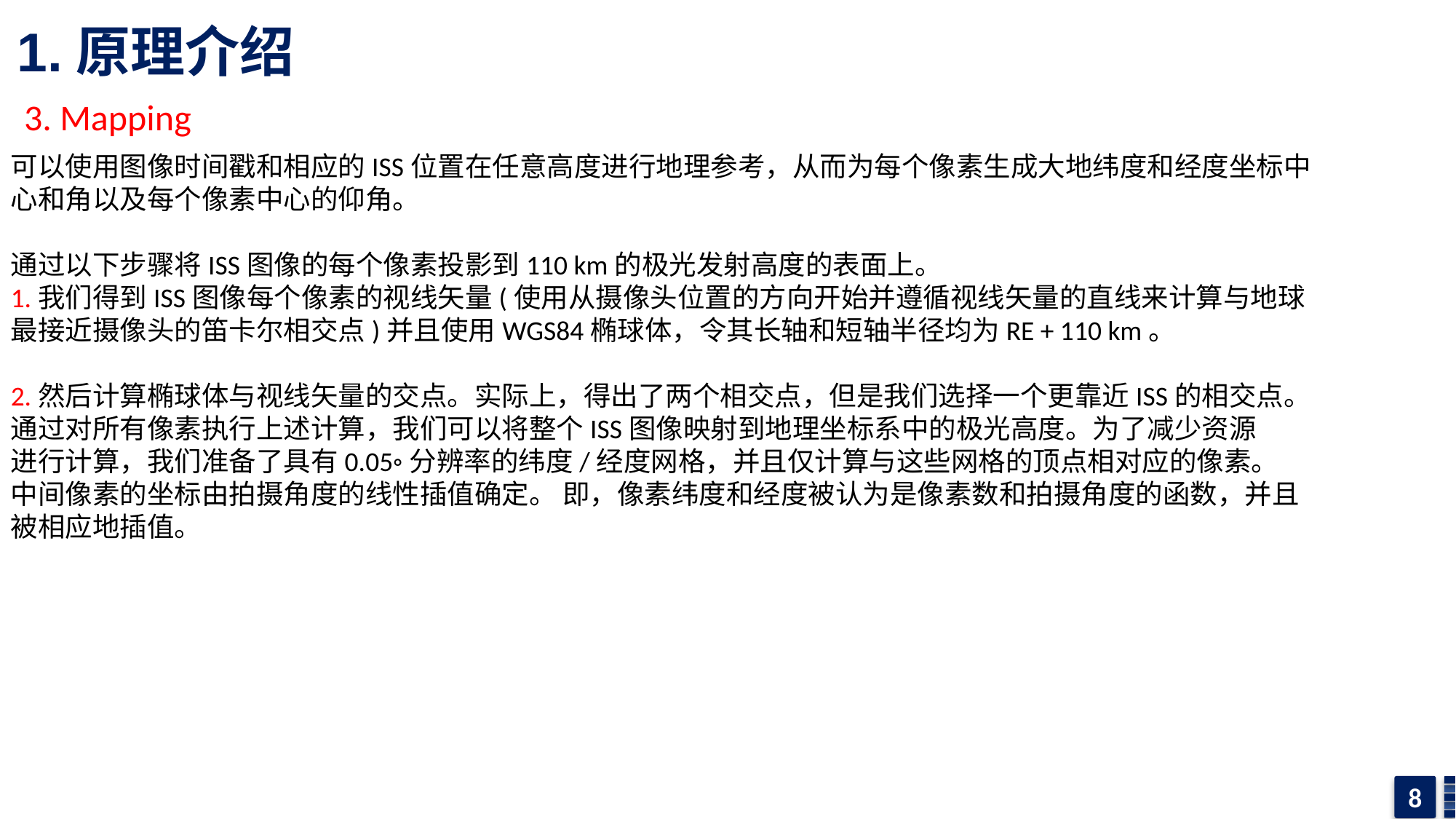

1.原理介绍
3. Mapping
可以使用图像时间戳和相应的ISS位置在任意高度进行地理参考，从而为每个像素生成大地纬度和经度坐标中心和角以及每个像素中心的仰角。

通过以下步骤将ISS图像的每个像素投影到110 km的极光发射高度的表面上。
1.我们得到ISS图像每个像素的视线矢量(使用从摄像头位置的方向开始并遵循视线矢量的直线来计算与地球最接近摄像头的笛卡尔相交点)并且使用WGS84椭球体，令其长轴和短轴半径均为RE + 110 km。

2.然后计算椭球体与视线矢量的交点。实际上，得出了两个相交点，但是我们选择一个更靠近ISS的相交点。通过对所有像素执行上述计算，我们可以将整个ISS图像映射到地理坐标系中的极光高度。为了减少资源
进行计算，我们准备了具有0.05◦分辨率的纬度/经度网格，并且仅计算与这些网格的顶点相对应的像素。
中间像素的坐标由拍摄角度的线性插值确定。 即，像素纬度和经度被认为是像素数和拍摄角度的函数，并且被相应地插值。
8